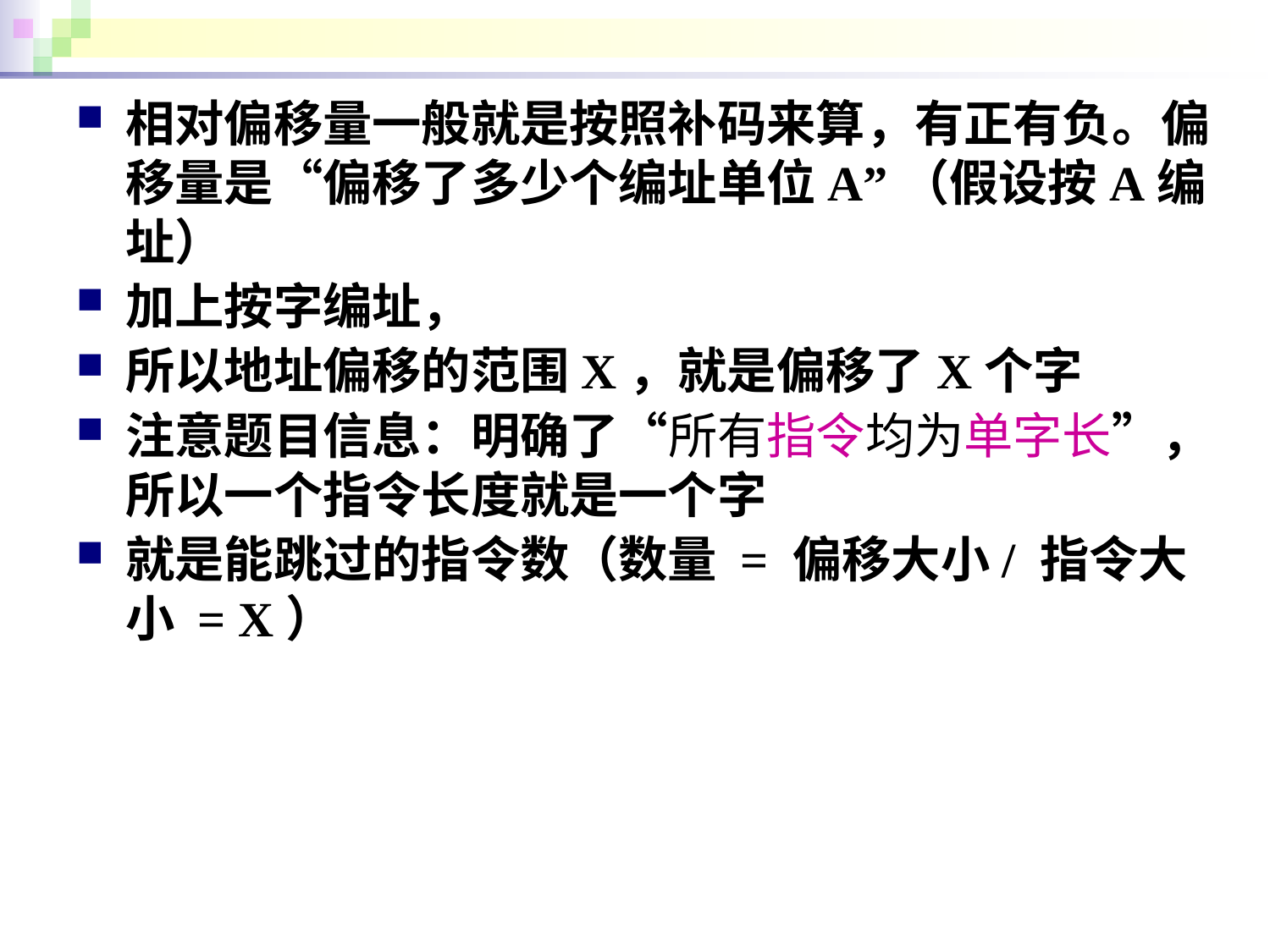

#
相对偏移量一般就是按照补码来算，有正有负。偏移量是“偏移了多少个编址单位A”（假设按A编址）
加上按字编址，
所以地址偏移的范围X，就是偏移了X个字
注意题目信息：明确了“所有指令均为单字长”，所以一个指令长度就是一个字
就是能跳过的指令数（数量 = 偏移大小/ 指令大小 = X）
51